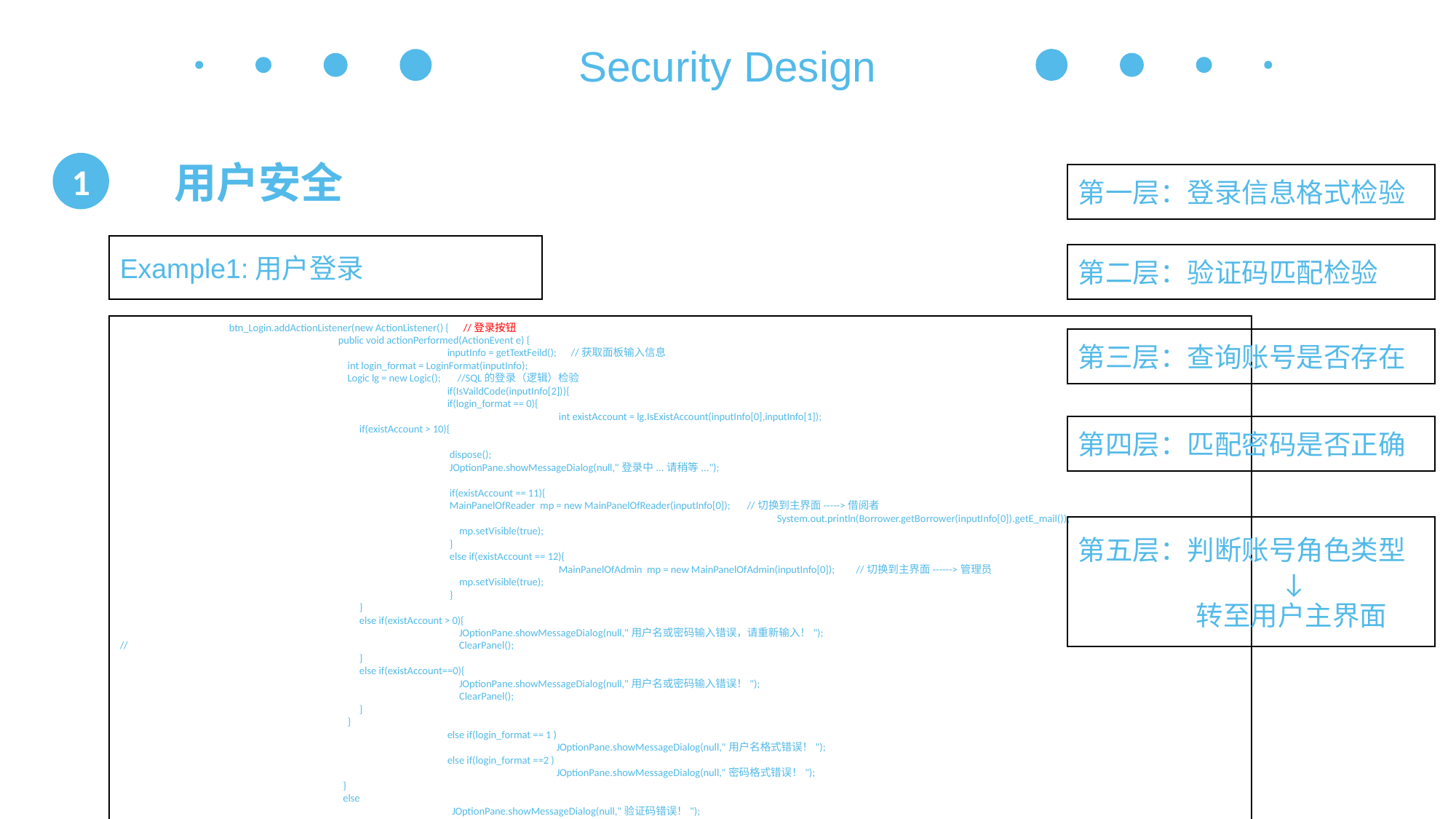

Security Design

    用户安全
1
第一层：登录信息格式检验
Example1:用户登录
第二层：验证码匹配检验

	btn_Login.addActionListener(new ActionListener() {      //登录按钮
		public void actionPerformed(ActionEvent e) {
			inputInfo = getTextFeild();      //获取面板输入信息
		    int login_format = LoginFormat(inputInfo);
		    Logic lg = new Logic();       //SQL的登录（逻辑）检验
			if(IsVaildCode(inputInfo[2])){
			if(login_format == 0){
				 int existAccount = lg.IsExistAccount(inputInfo[0],inputInfo[1]);
		         if(existAccount > 10){

		        	 dispose();
		        	 JOptionPane.showMessageDialog(null,"登录中...请稍等...");

		        	 if(existAccount == 11){
		            	 MainPanelOfReader  mp = new MainPanelOfReader(inputInfo[0]);       //切换到主界面----->借阅者
						 System.out.println(Borrower.getBorrower(inputInfo[0]).getE_mail());
		        	     mp.setVisible(true);
		        	 }
		        	 else if(existAccount == 12){
		        		 MainPanelOfAdmin  mp = new MainPanelOfAdmin(inputInfo[0]);         //切换到主界面------>管理员
		        	     mp.setVisible(true);
		        	 }
		         }
		         else if(existAccount > 0){
		        	     JOptionPane.showMessageDialog(null,"用户名或密码输入错误，请重新输入！");
//		        	     ClearPanel();
		         }
		         else if(existAccount==0){
		        	     JOptionPane.showMessageDialog(null,"用户名或密码输入错误！");
		        	     ClearPanel();
		         }
		    }
			else if(login_format == 1 )
				JOptionPane.showMessageDialog(null,"用户名格式错误！");
			else if(login_format ==2 )
				JOptionPane.showMessageDialog(null,"密码格式错误！");
		  }
		  else
			  JOptionPane.showMessageDialog(null,"验证码错误！");
		}
	});
第三层：查询账号是否存在
第四层：匹配密码是否正确
第五层：判断账号角色类型
                                 ↓
                  转至用户主界面